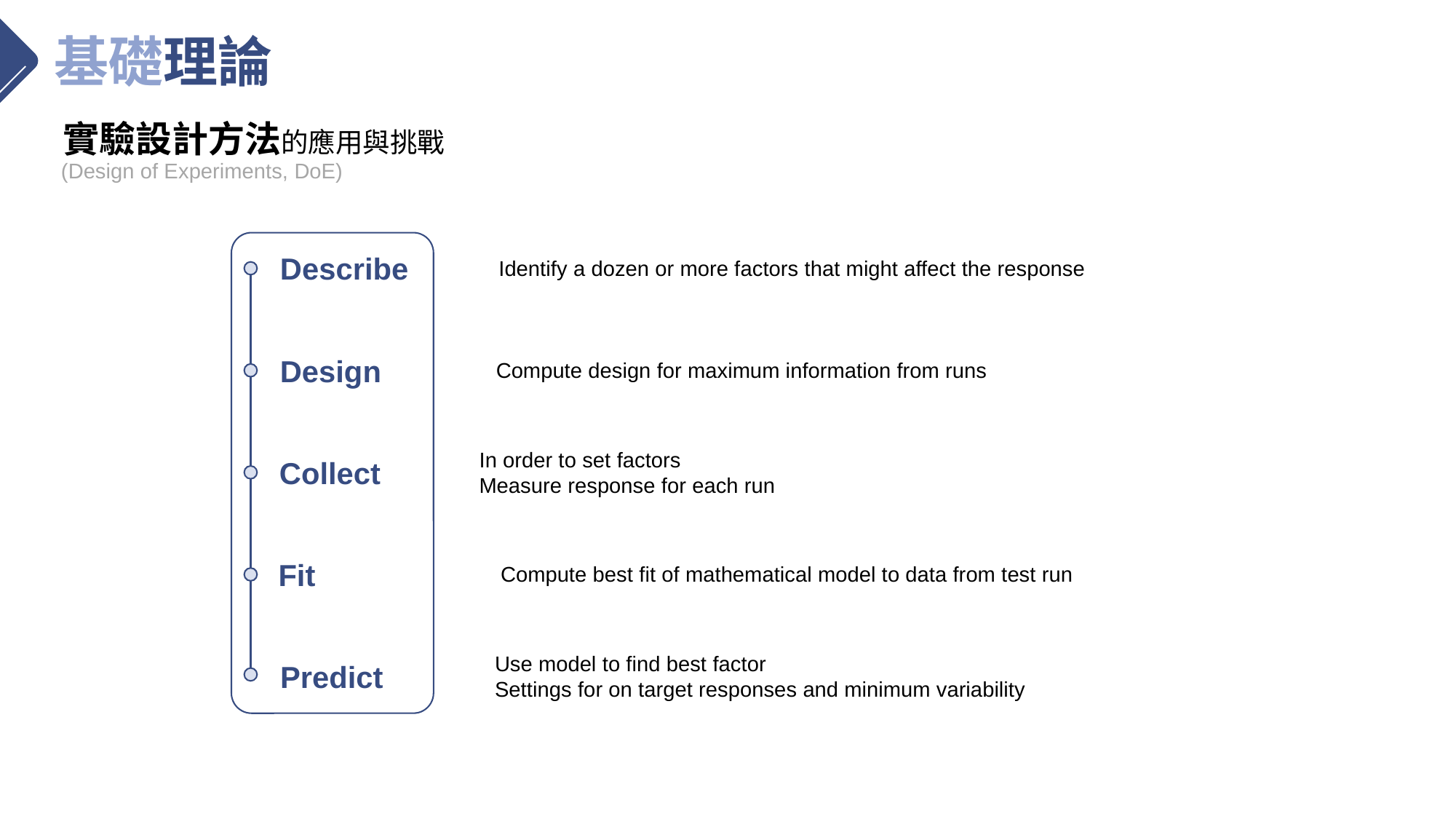

基礎理論
實驗設計方法的應用與挑戰
(Design of Experiments, DoE)

Describe
Identify a dozen or more factors that might affect the response

Design
Compute design for maximum information from runs

In order to set factors
Measure response for each run
Collect

Fit
Compute best fit of mathematical model to data from test run

Use model to find best factor
Settings for on target responses and minimum variability
Predict